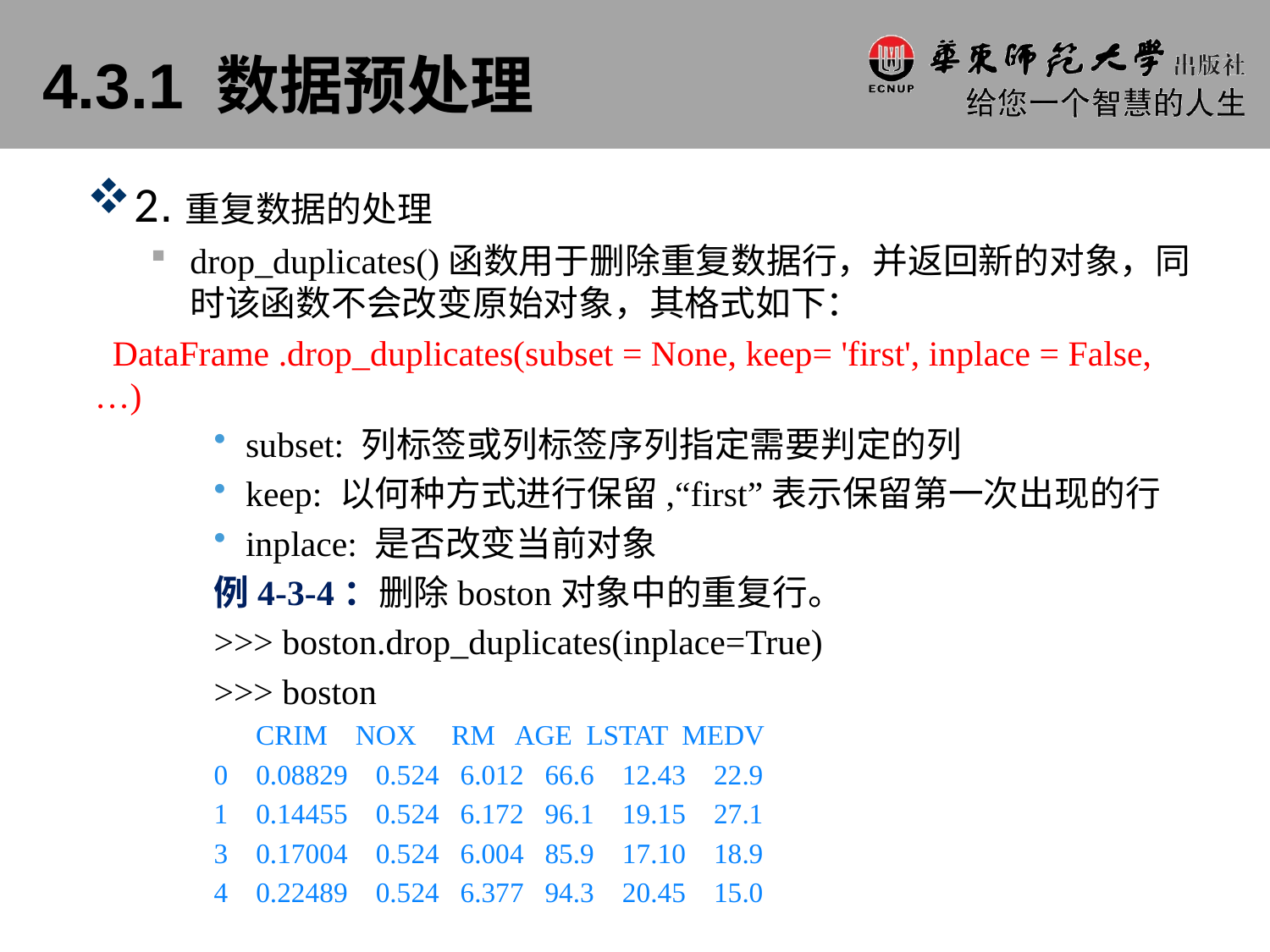

# 4.3.1 数据预处理
2.重复数据的处理
drop_duplicates()函数用于删除重复数据行，并返回新的对象，同时该函数不会改变原始对象，其格式如下：
  DataFrame .drop_duplicates(subset = None, keep= 'first', inplace = False,…)
subset: 列标签或列标签序列指定需要判定的列
keep: 以何种方式进行保留,“first”表示保留第一次出现的行
inplace: 是否改变当前对象
例4-3-4：删除boston对象中的重复行。
>>> boston.drop_duplicates(inplace=True)
>>> boston
      CRIM    NOX     RM   AGE  LSTAT  MEDV
0    0.08829    0.524   6.012   66.6    12.43    22.9
1    0.14455    0.524   6.172   96.1    19.15    27.1
3    0.17004    0.524   6.004   85.9    17.10    18.9
4    0.22489    0.524   6.377   94.3    20.45    15.0